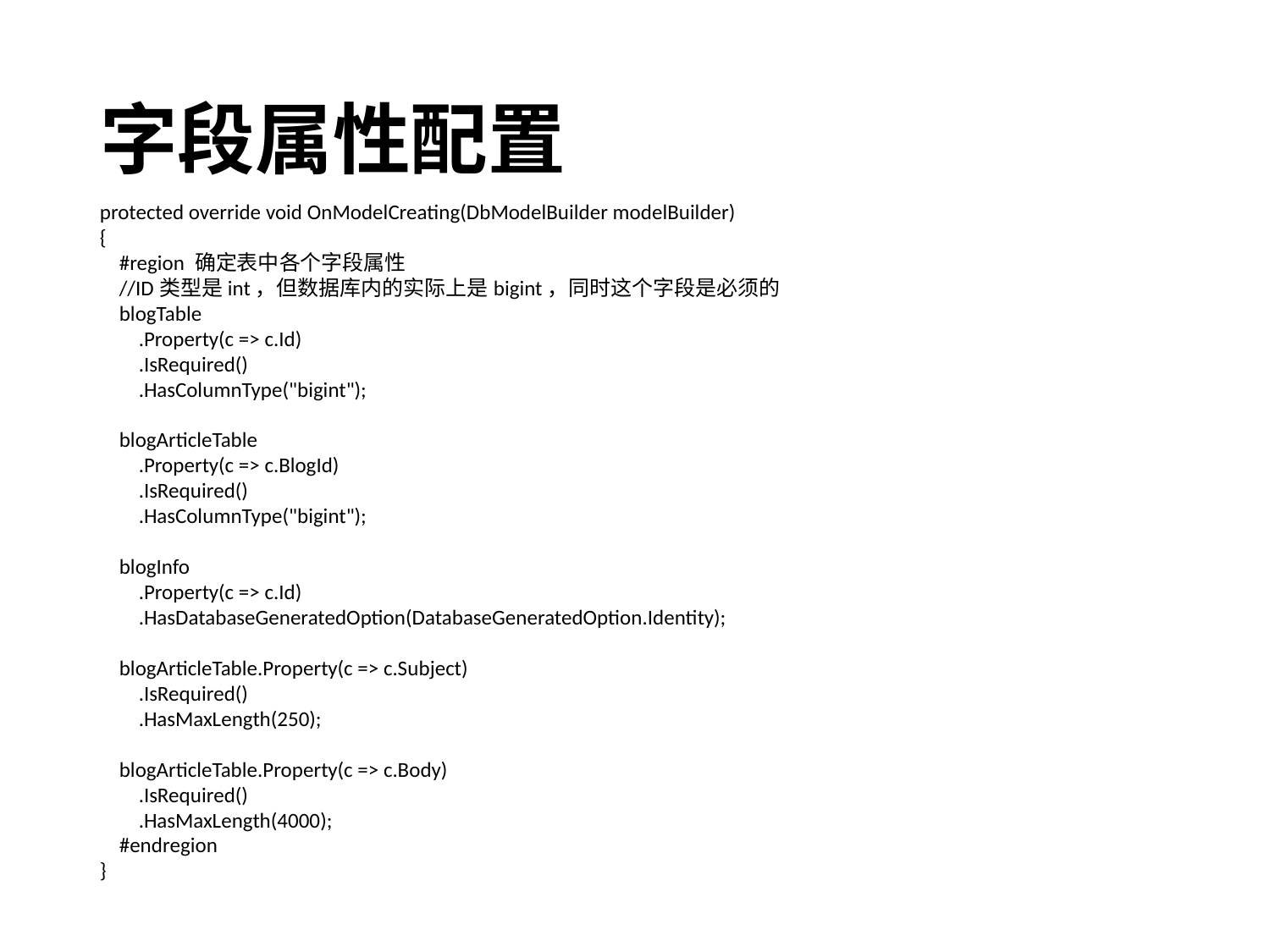

# 字段属性配置
protected override void OnModelCreating(DbModelBuilder modelBuilder)
{
    #region 确定表中各个字段属性
    //ID类型是int，但数据库内的实际上是bigint，同时这个字段是必须的
    blogTable
        .Property(c => c.Id)
        .IsRequired()
        .HasColumnType("bigint");

    blogArticleTable
        .Property(c => c.BlogId)
        .IsRequired()
        .HasColumnType("bigint");

    blogInfo
        .Property(c => c.Id)
        .HasDatabaseGeneratedOption(DatabaseGeneratedOption.Identity);

    blogArticleTable.Property(c => c.Subject)
        .IsRequired()
        .HasMaxLength(250);

    blogArticleTable.Property(c => c.Body)
        .IsRequired()
        .HasMaxLength(4000);
    #endregion
}